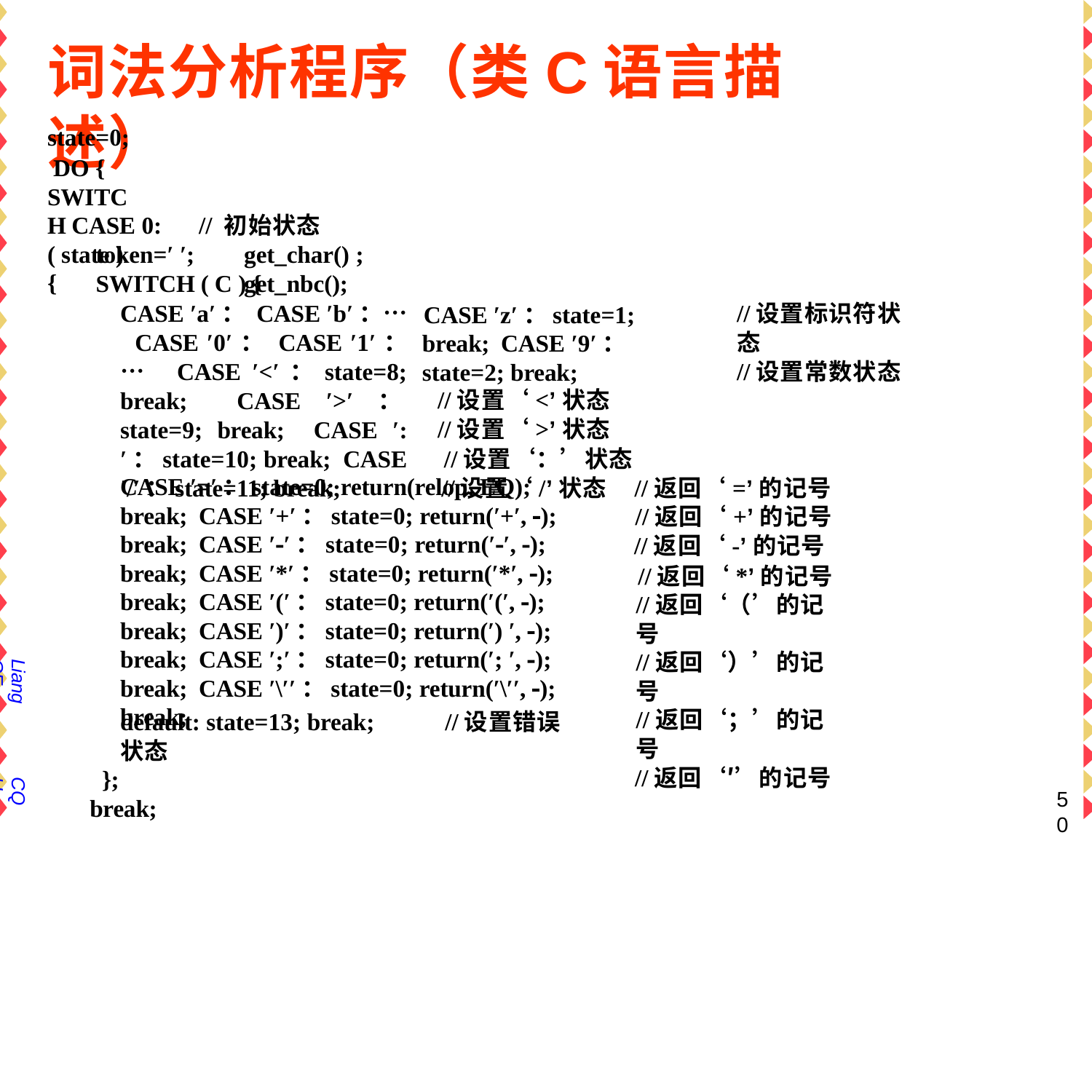

# 词法分析程序（类C语言描述）
state=0;  DO {
SWITCH ( state ) {
CASE 0:
token=′ ′;
// 初始状态
get_char() ;	get_nbc();
SWITCH ( C ) {
CASE ′a′： CASE ′b′：…  CASE ′0′： CASE ′1′：…  CASE ′<′：state=8; break;  CASE ′>′：state=9; break;  CASE ′:′：state=10; break;  CASE ′/′：state=11; break;
CASE ′z′：state=1; break;  CASE ′9′：state=2; break;
//设置‘<’状态
//设置‘>’状态
//设置‘：’状态
//设置‘/’状态
//设置标识符状态
//设置常数状态
CASE ′=′：state=0; return(relop, EQ); break;  CASE ′+′：state=0; return(′+′, −); break;  CASE ′−′：state=0; return(′−′, −); break;  CASE ′*′：state=0; return(′*′, −); break;  CASE ′(′：state=0; return(′(′, −); break;  CASE ′)′：state=0; return(′) ′, −); break;  CASE ′;′：state=0; return(′; ′, −); break;  CASE ′\′′：state=0; return(′\′′, −); break;
//返回‘=’的记号
//返回‘+’的记号
//返回‘-’的记号
//返回‘*’的记号
//返回‘（’的记号
//返回‘）’的记号
//返回‘；’的记号
//返回‘′’的记号
Liang GE
default: state=13; break;	//设置错误状态
};
break;
CQU
50